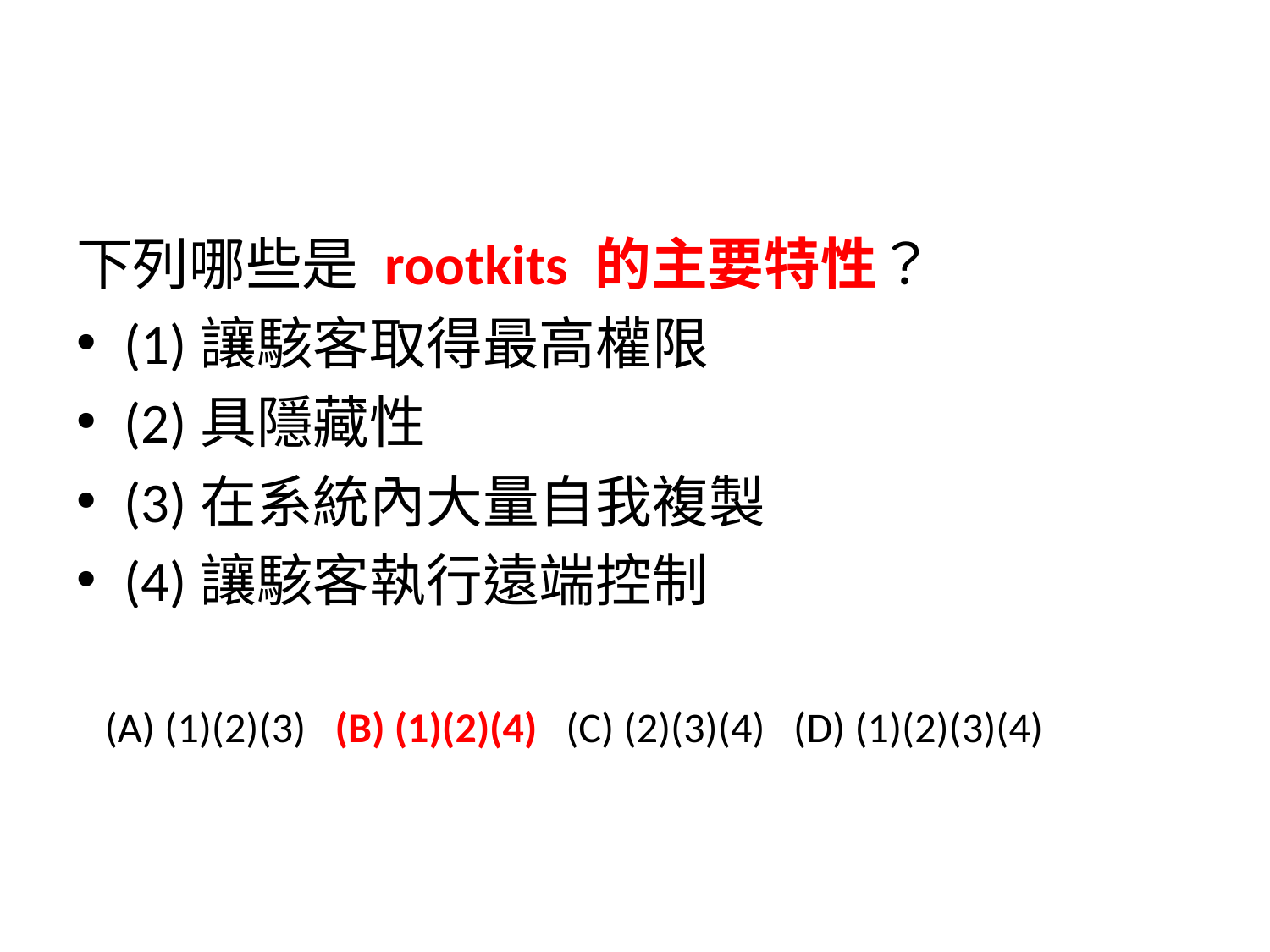

下列哪些是 rootkits 的主要特性？
(1)讓駭客取得最高權限
(2)具隱藏性
(3)在系統內大量自我複製
(4)讓駭客執行遠端控制

   (A) (1)(2)(3)   (B) (1)(2)(4)   (C) (2)(3)(4)   (D) (1)(2)(3)(4)